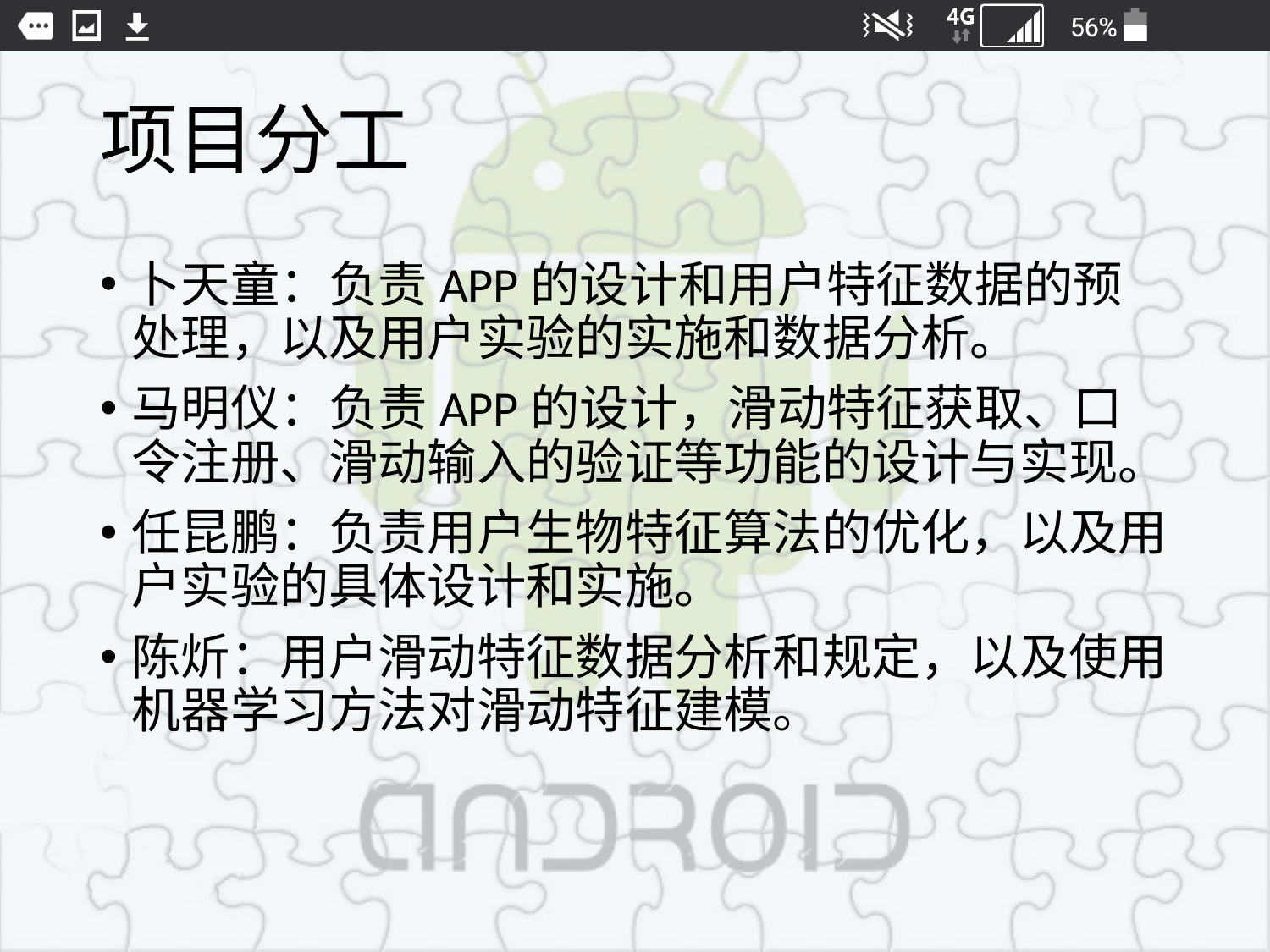

# 项目分工
卜天童：负责APP的设计和用户特征数据的预处理，以及用户实验的实施和数据分析。
马明仪：负责APP的设计，滑动特征获取、口令注册、滑动输入的验证等功能的设计与实现。
任昆鹏：负责用户生物特征算法的优化，以及用户实验的具体设计和实施。
陈炘：用户滑动特征数据分析和规定，以及使用机器学习方法对滑动特征建模。